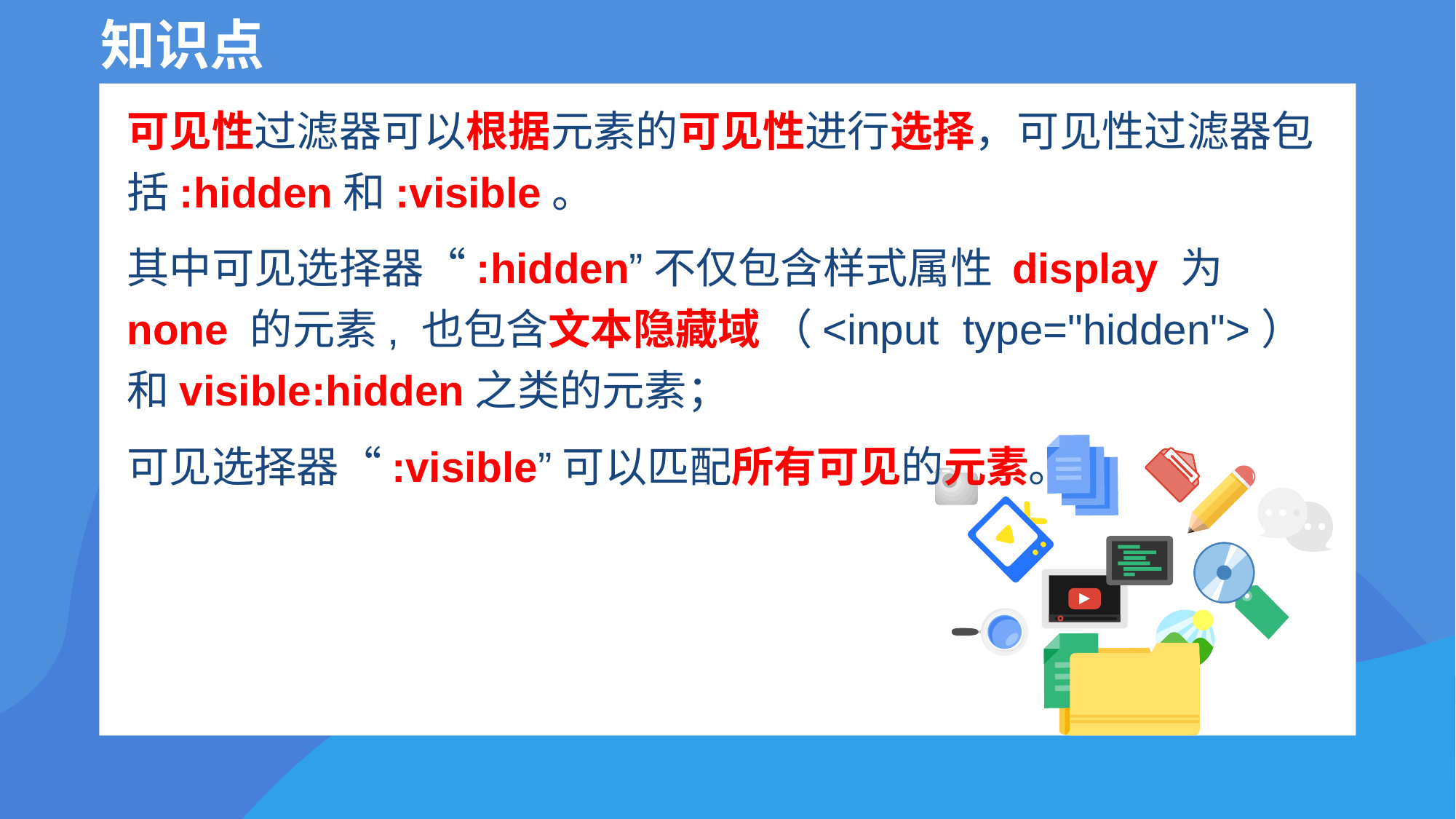

# 知识点
可见性过滤器可以根据元素的可见性进行选择，可见性过滤器包括:hidden和:visible。
其中可见选择器“:hidden”不仅包含样式属性 display 为 none 的元素, 也包含文本隐藏域 （<input  type="hidden">）和visible:hidden之类的元素；
可见选择器“:visible”可以匹配所有可见的元素。